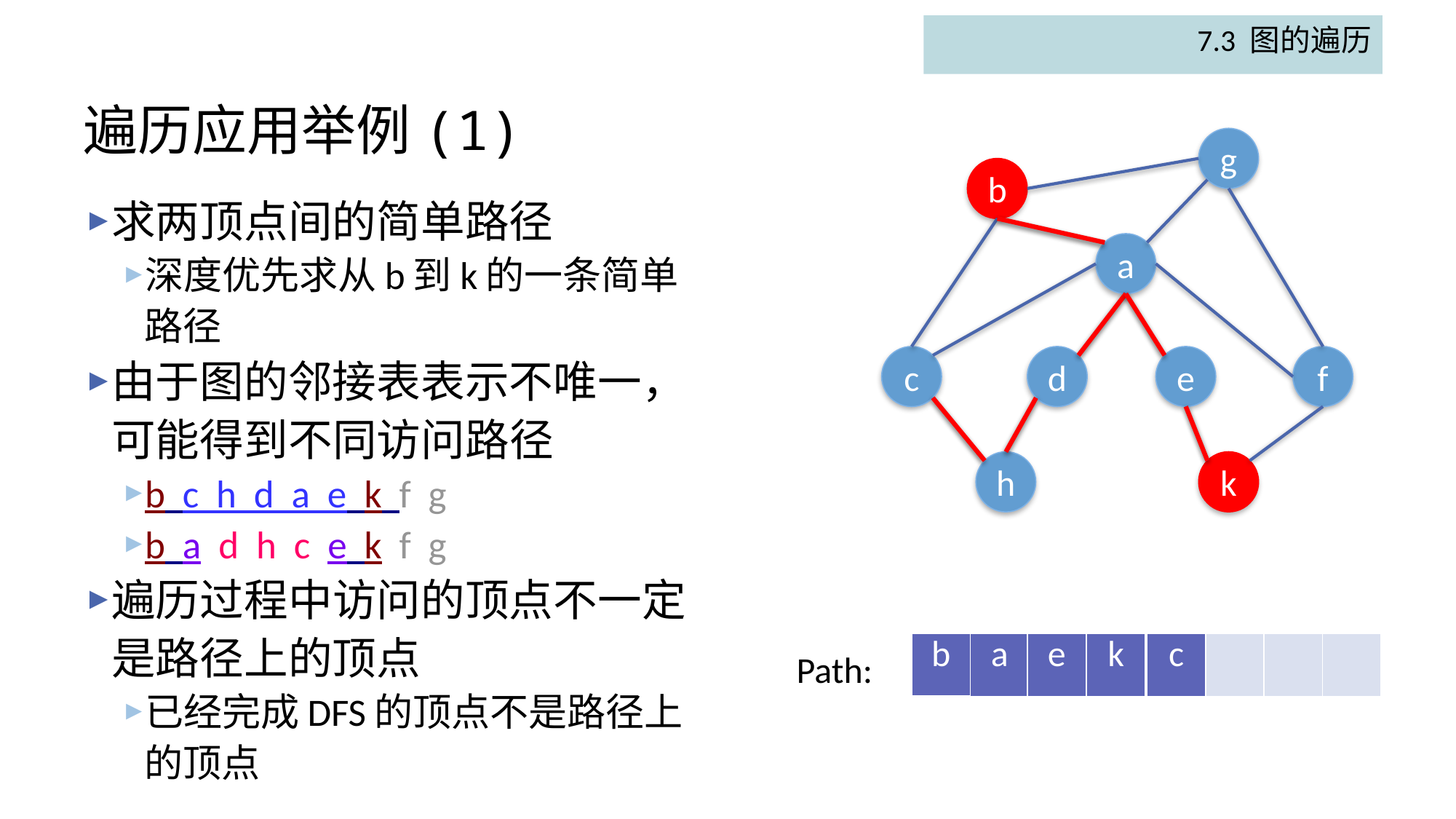

7.3 图的遍历
# 遍历应用举例(1)
g
b
求两顶点间的简单路径
深度优先求从b到k的一条简单路径
由于图的邻接表表示不唯一，可能得到不同访问路径
b  c  h  d  a  e  k  f  g
b  a  d  h  c  e  k  f  g
遍历过程中访问的顶点不一定是路径上的顶点
已经完成DFS的顶点不是路径上的顶点
a
c
d
e
f
h
k
| b |
| --- |
|  |  |  |  |  |  |  |  |
| --- | --- | --- | --- | --- | --- | --- | --- |
| a |
| --- |
| e |
| --- |
| d |
| --- |
| k |
| --- |
| h |
| --- |
| c |
| --- |
Path: